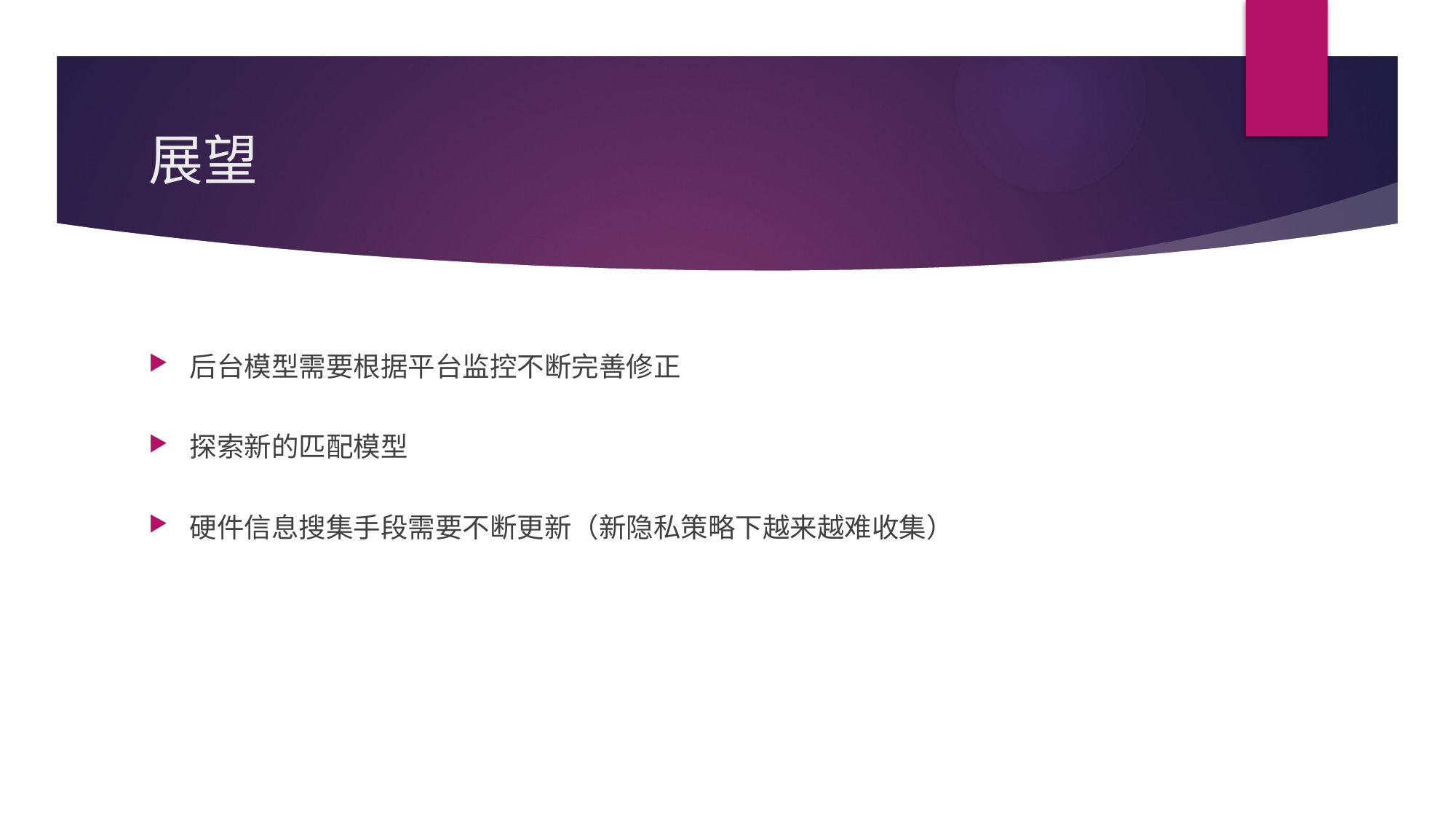

# 展望
后台模型需要根据平台监控不断完善修正
探索新的匹配模型
硬件信息搜集手段需要不断更新（新隐私策略下越来越难收集）